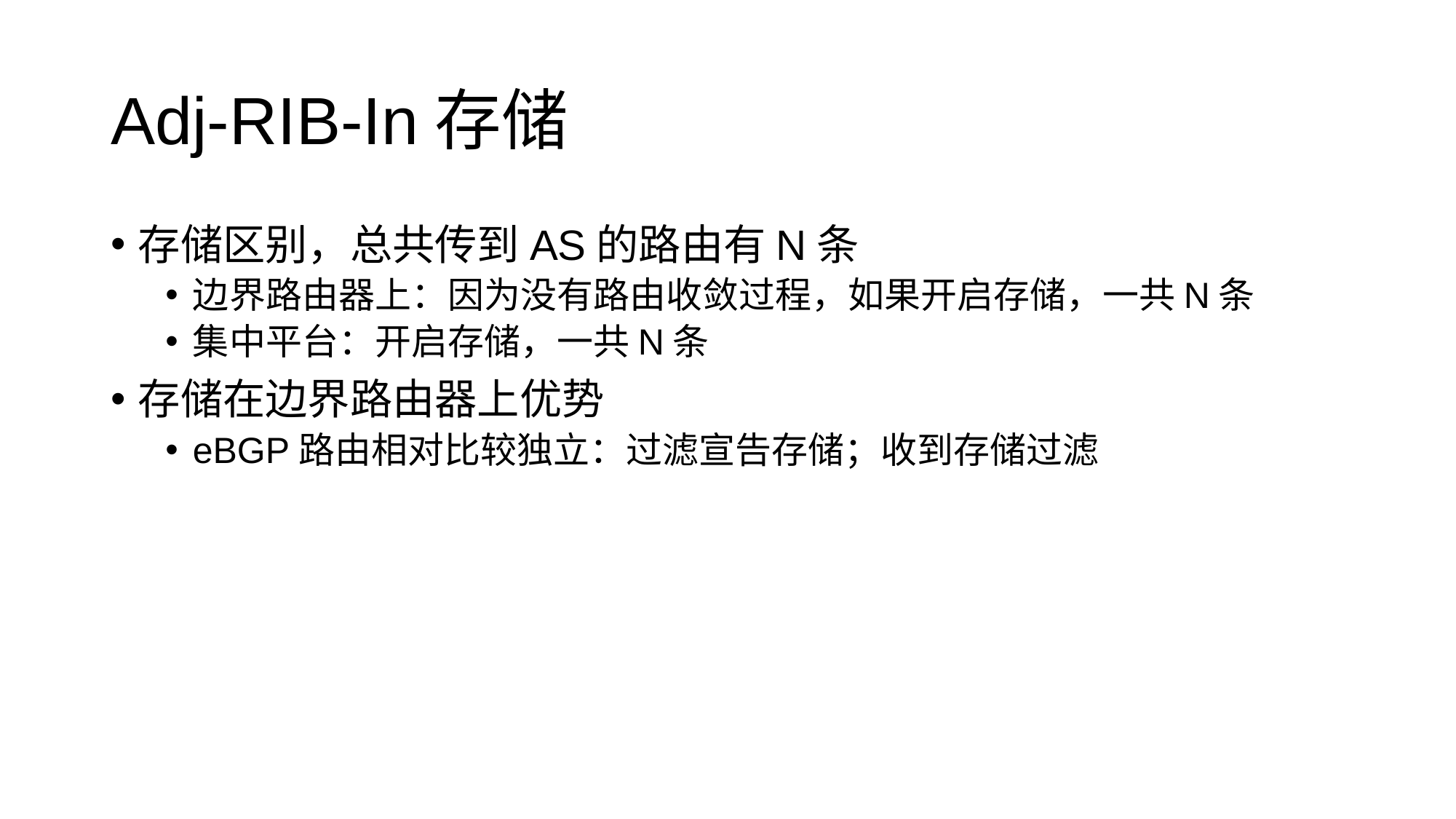

# Adj-RIB-In存储
存储区别，总共传到AS的路由有N条
边界路由器上：因为没有路由收敛过程，如果开启存储，一共N条
集中平台：开启存储，一共N条
存储在边界路由器上优势
eBGP路由相对比较独立：过滤宣告存储；收到存储过滤